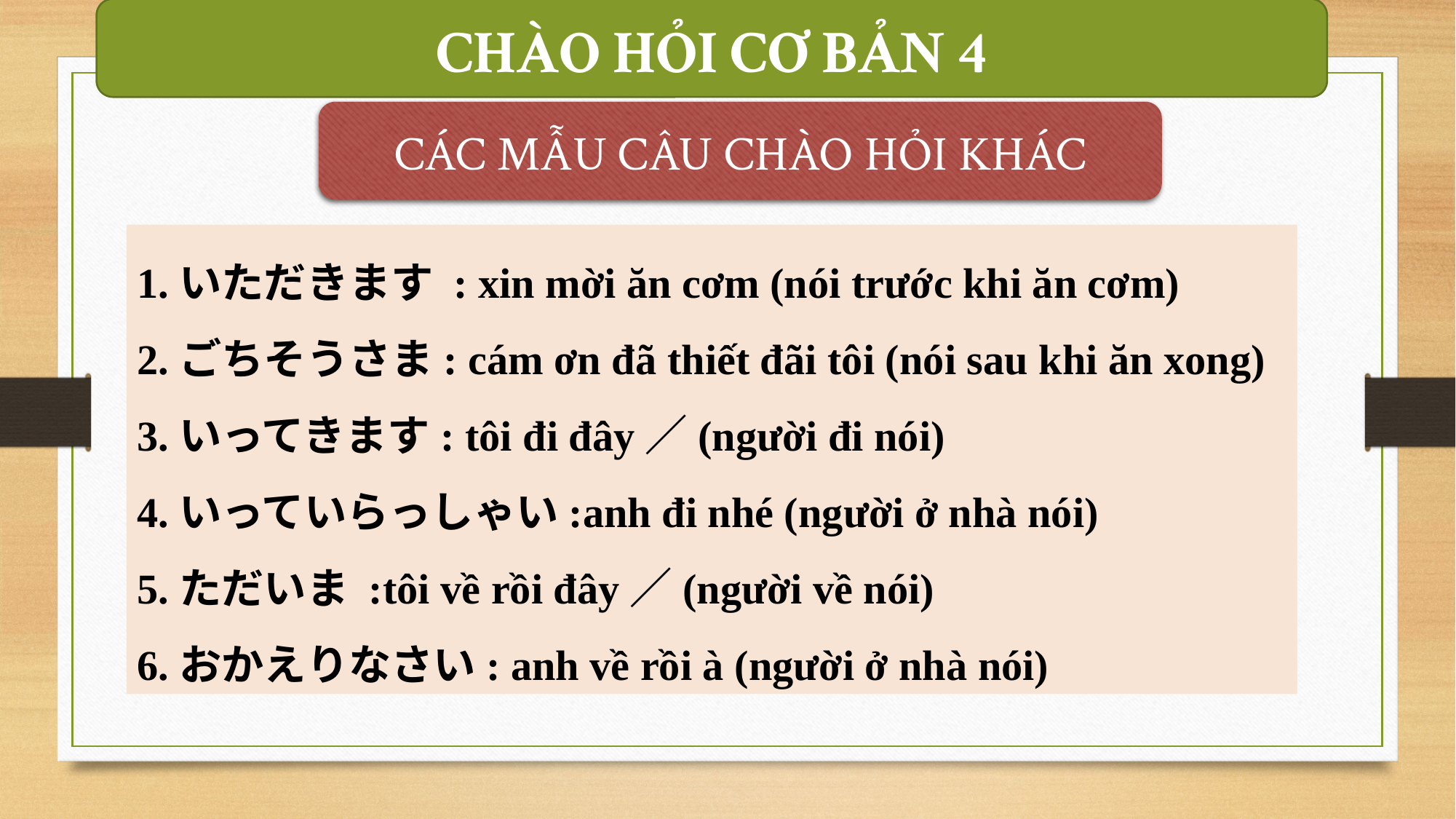

CHÀO HỎI CƠ BẢN 4
CÁC MẪU CÂU CHÀO HỎI KHÁC
1.いただきます : xin mời ăn cơm (nói trước khi ăn cơm)
2.ごちそうさま: cám ơn đã thiết đãi tôi (nói sau khi ăn xong)
3.いってきます: tôi đi đây／(người đi nói)
4.いっていらっしゃい:anh đi nhé (người ở nhà nói)
5.ただいま :tôi về rồi đây／(người về nói)
6.おかえりなさい: anh về rồi à (người ở nhà nói)